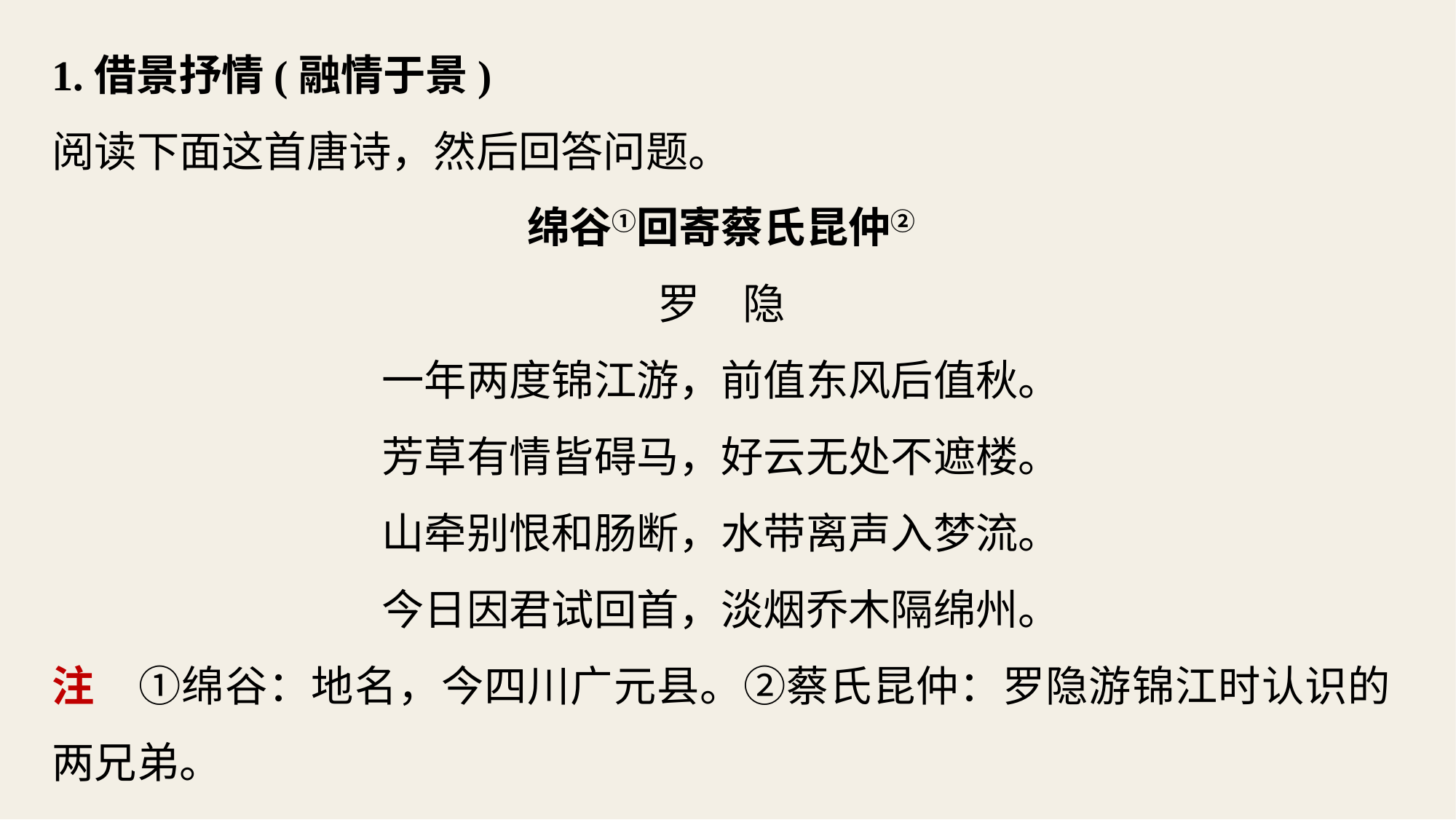

1.借景抒情(融情于景)
阅读下面这首唐诗，然后回答问题。
绵谷①回寄蔡氏昆仲②
罗　隐
一年两度锦江游，前值东风后值秋。
芳草有情皆碍马，好云无处不遮楼。
山牵别恨和肠断，水带离声入梦流。
今日因君试回首，淡烟乔木隔绵州。
注　①绵谷：地名，今四川广元县。②蔡氏昆仲：罗隐游锦江时认识的两兄弟。